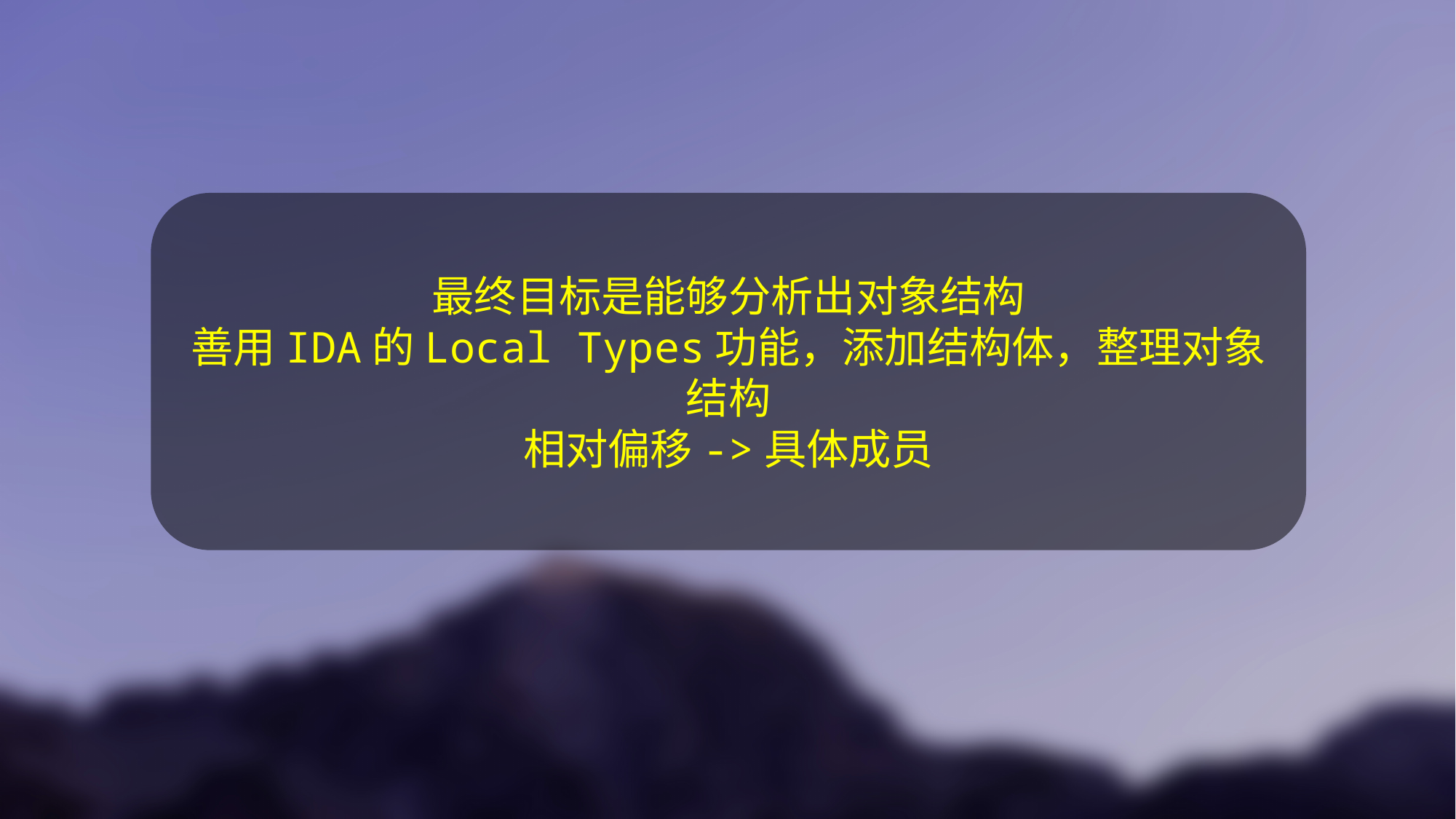

最终目标是能够分析出对象结构
善用IDA的Local Types功能，添加结构体，整理对象结构
相对偏移->具体成员